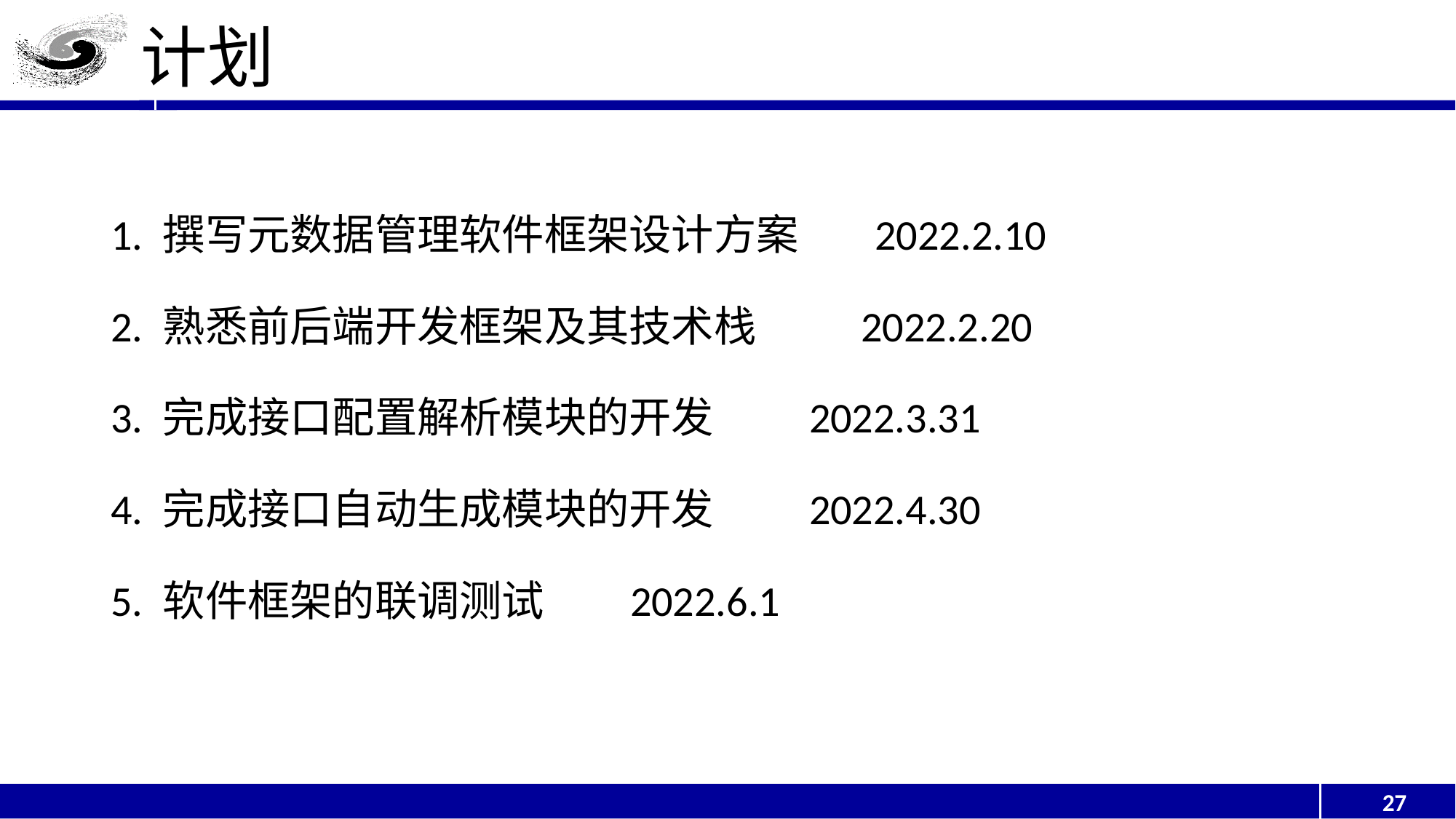

# 计划
1. 撰写元数据管理软件框架设计方案 	2022.2.10
2. 熟悉前后端开发框架及其技术栈          2022.2.20
3. 完成接口配置解析模块的开发         2022.3.31
4. 完成接口自动生成模块的开发         2022.4.30
5. 软件框架的联调测试        2022.6.1